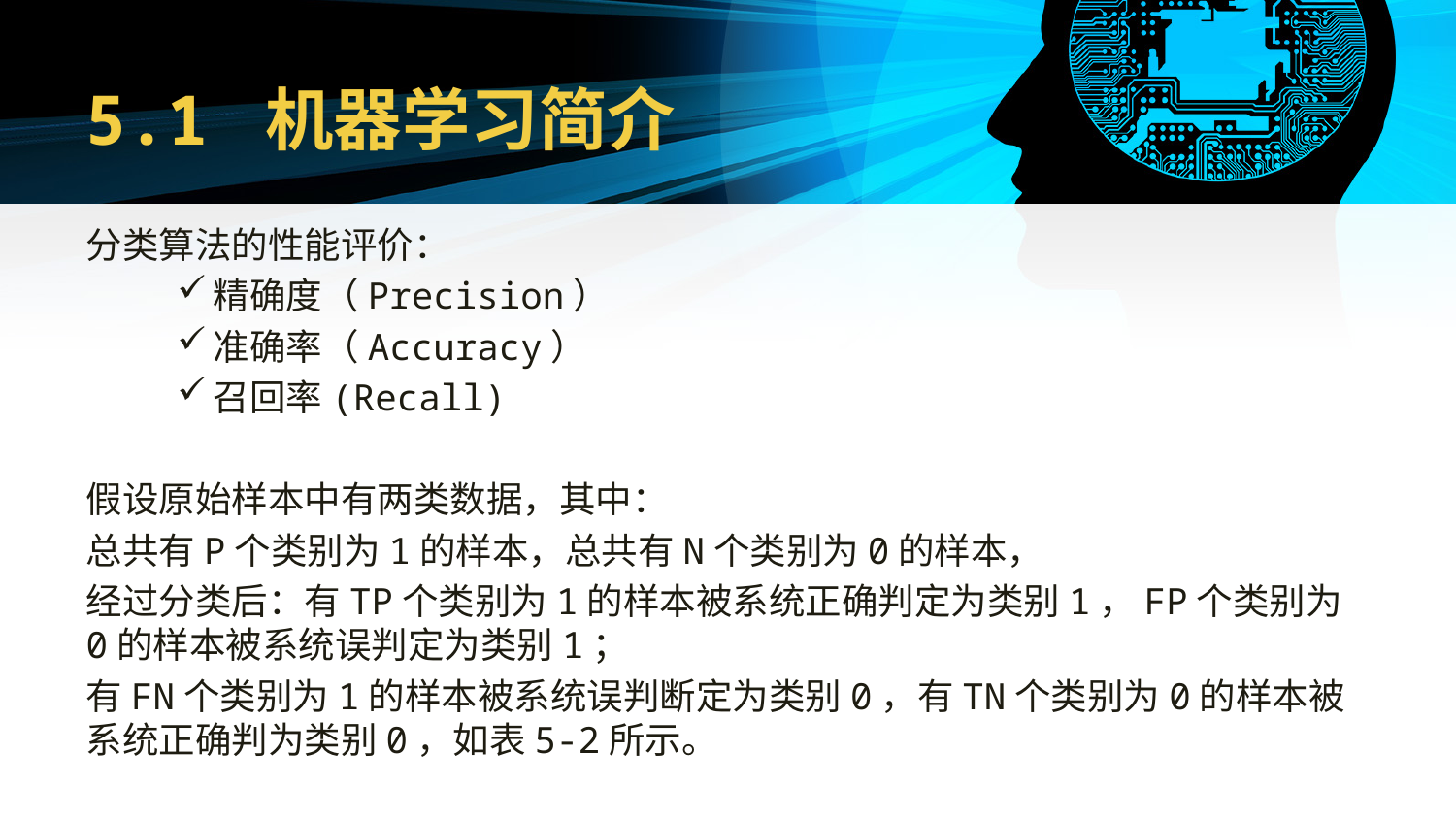

# 5.1 机器学习简介
分类算法的性能评价：
精确度（Precision）
准确率（Accuracy）
召回率(Recall)

假设原始样本中有两类数据，其中：
总共有P个类别为1的样本，总共有N个类别为0的样本，
经过分类后：有TP个类别为1的样本被系统正确判定为类别1，FP个类别为0的样本被系统误判定为类别1；
有FN个类别为1的样本被系统误判断定为类别0，有TN个类别为0的样本被系统正确判为类别0，如表5-2所示。